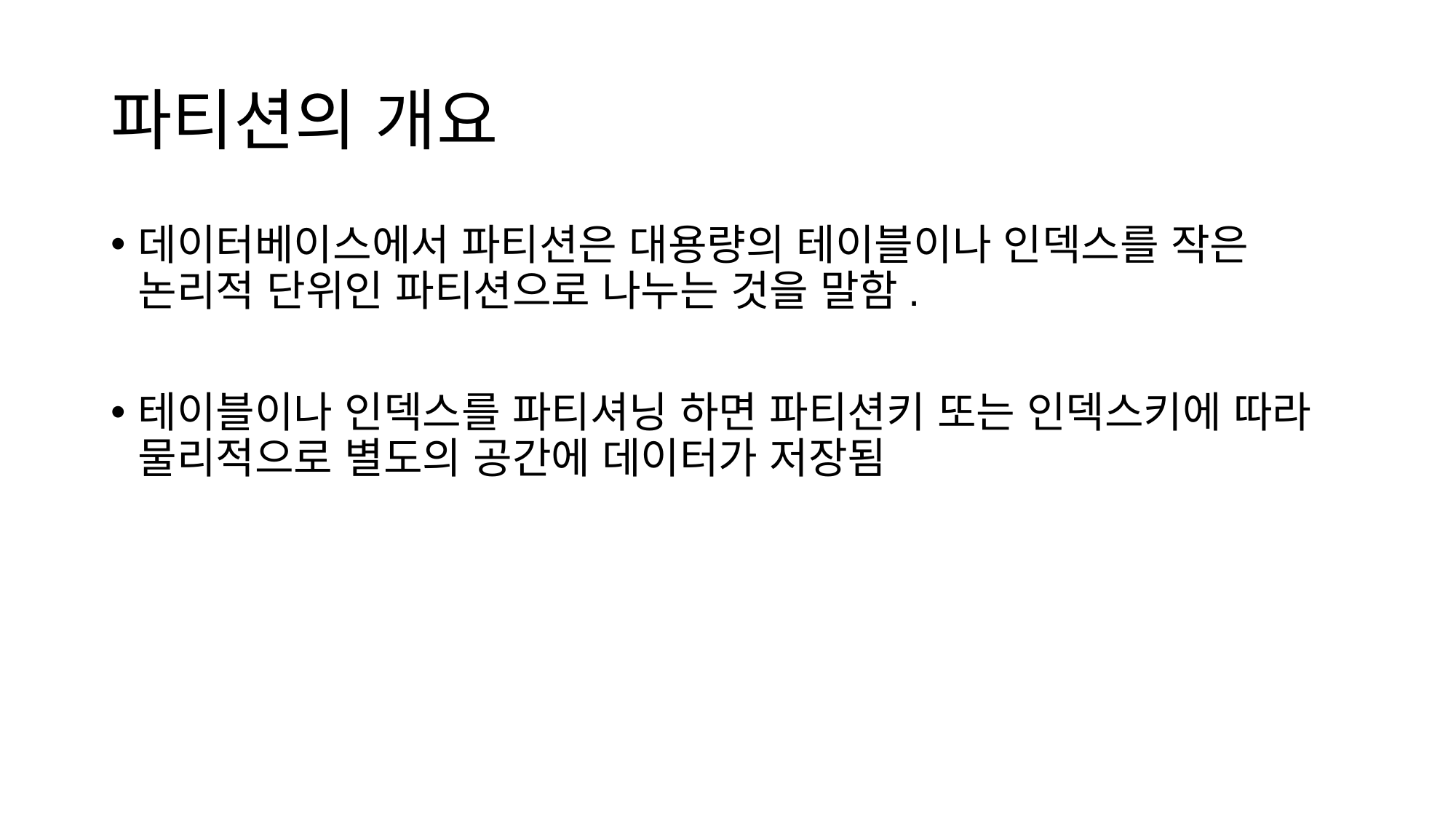

# 파티션의 개요
데이터베이스에서 파티션은 대용량의 테이블이나 인덱스를 작은 논리적 단위인 파티션으로 나누는 것을 말함.

테이블이나 인덱스를 파티셔닝 하면 파티션키 또는 인덱스키에 따라 물리적으로 별도의 공간에 데이터가 저장됨